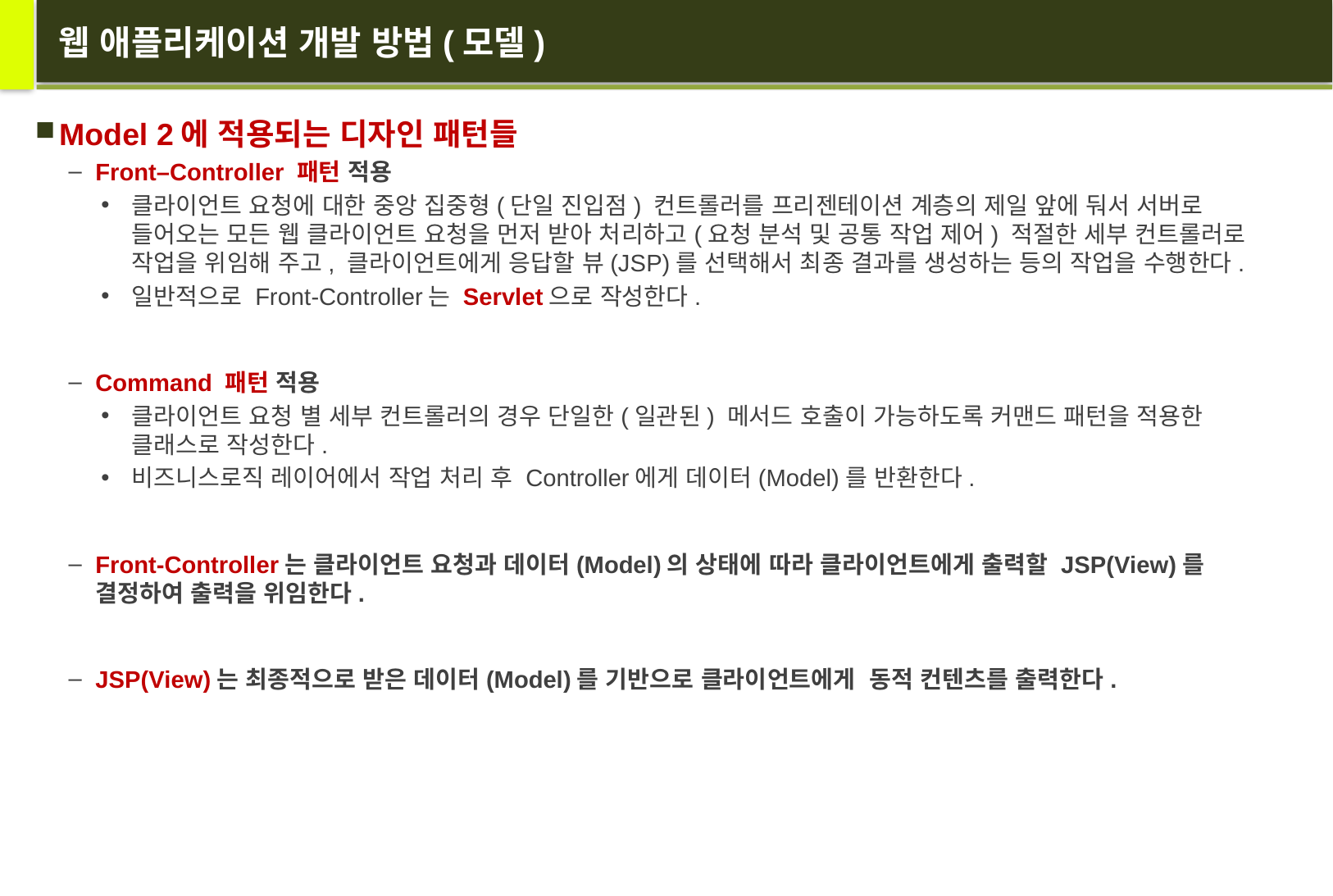

# 웹 애플리케이션 개발 방법(모델)
Model 2에 적용되는 디자인 패턴들
Front–Controller 패턴 적용
클라이언트 요청에 대한 중앙 집중형(단일 진입점) 컨트롤러를 프리젠테이션 계층의 제일 앞에 둬서 서버로 들어오는 모든 웹 클라이언트 요청을 먼저 받아 처리하고(요청 분석 및 공통 작업 제어) 적절한 세부 컨트롤러로 작업을 위임해 주고, 클라이언트에게 응답할 뷰(JSP)를 선택해서 최종 결과를 생성하는 등의 작업을 수행한다.
일반적으로 Front-Controller는 Servlet으로 작성한다.

Command 패턴 적용
클라이언트 요청 별 세부 컨트롤러의 경우 단일한(일관된) 메서드 호출이 가능하도록 커맨드 패턴을 적용한 클래스로 작성한다.
비즈니스로직 레이어에서 작업 처리 후 Controller에게 데이터(Model)를 반환한다.

Front-Controller는 클라이언트 요청과 데이터(Model)의 상태에 따라 클라이언트에게 출력할 JSP(View)를
결정하여 출력을 위임한다.

JSP(View)는 최종적으로 받은 데이터(Model)를 기반으로 클라이언트에게  동적 컨텐츠를 출력한다.